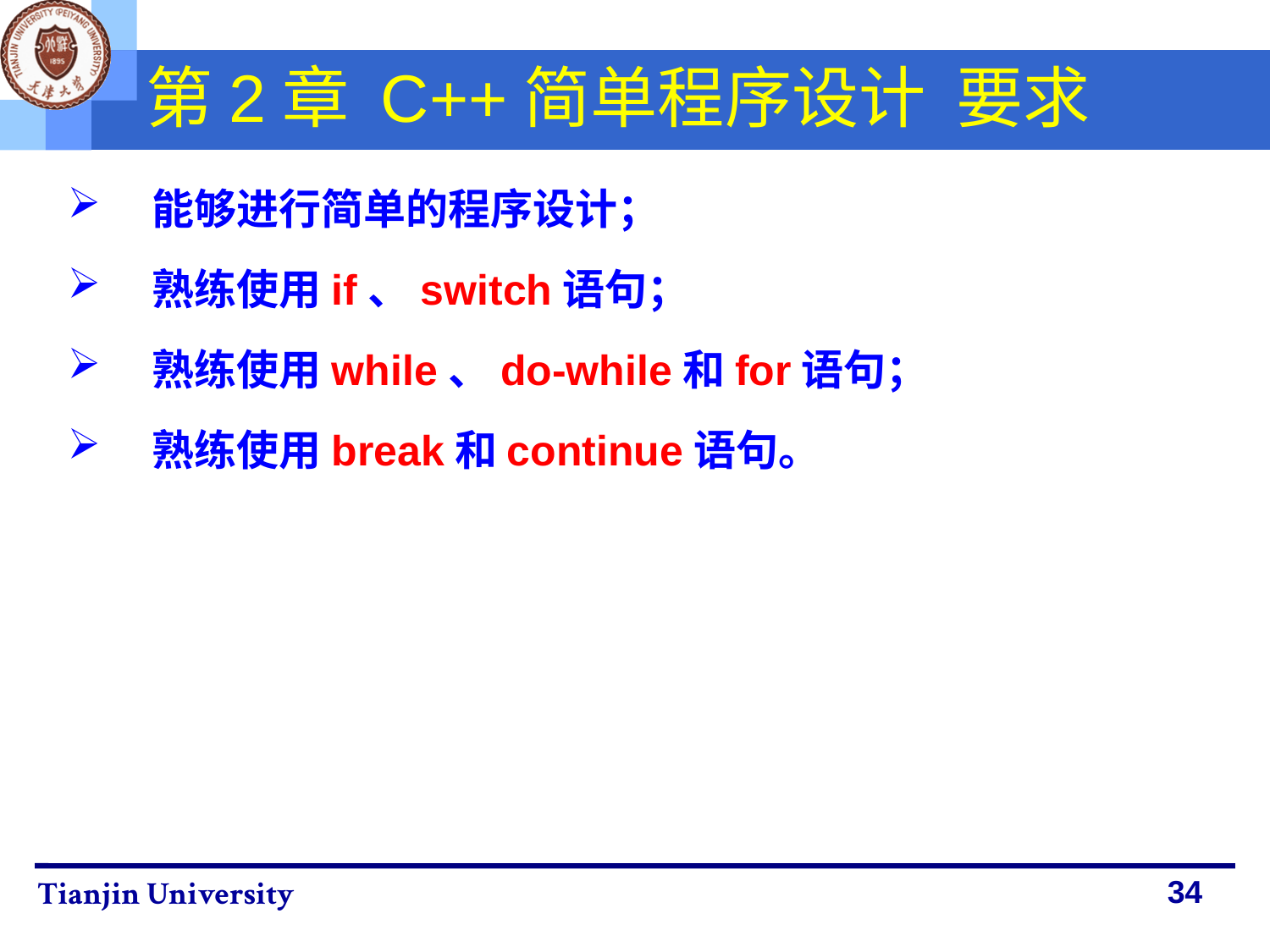

第2章 C++简单程序设计  要求
能够进行简单的程序设计；
熟练使用if、switch语句；
熟练使用while、do-while和for语句；
熟练使用break和continue语句。